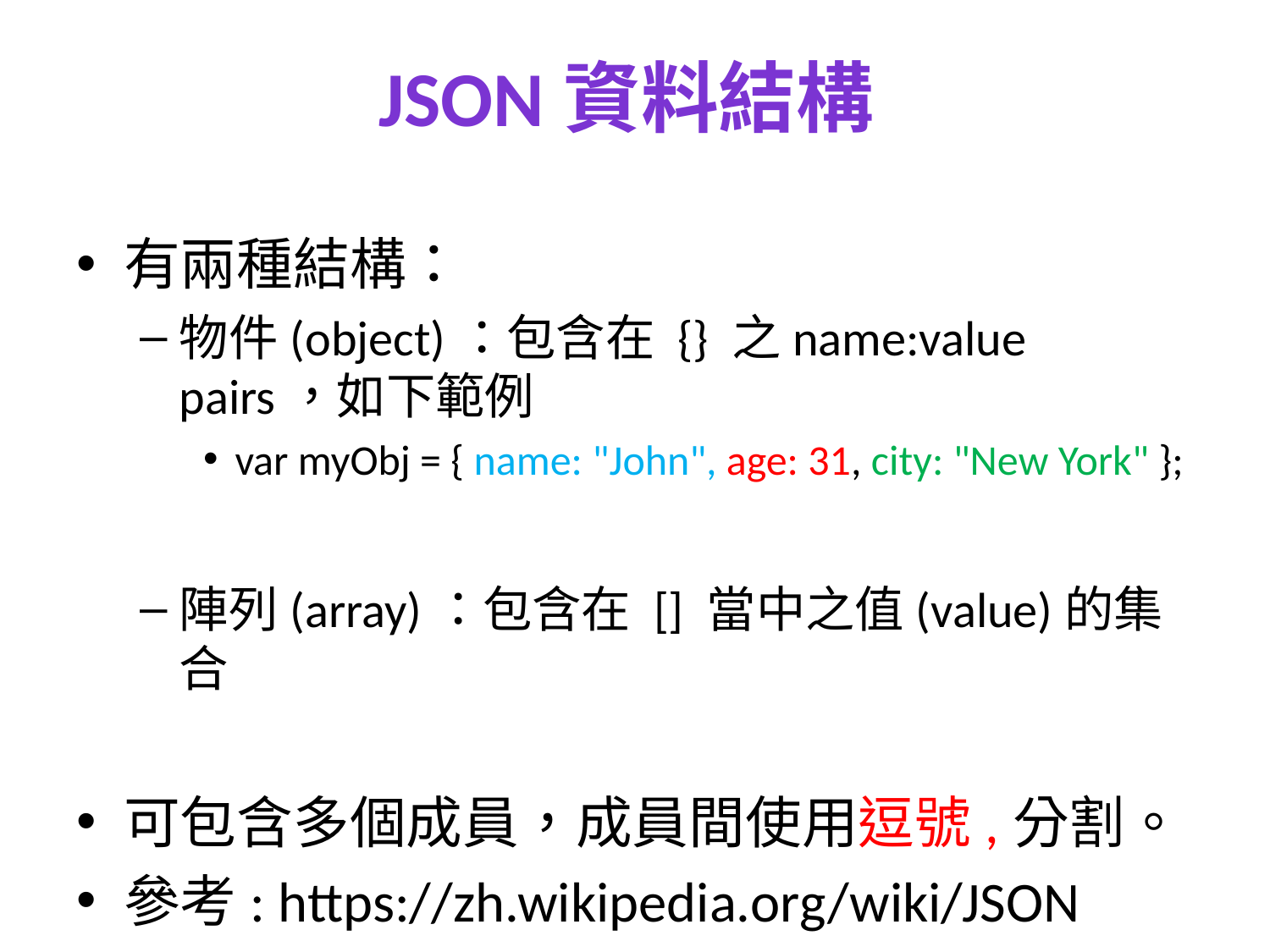

JSON資料結構
有兩種結構：
物件(object)：包含在 {} 之name:value pairs，如下範例
var myObj = { name: "John", age: 31, city: "New York" };

陣列(array)：包含在 [] 當中之值(value)的集合

可包含多個成員，成員間使用逗號,分割。
參考: https://zh.wikipedia.org/wiki/JSON